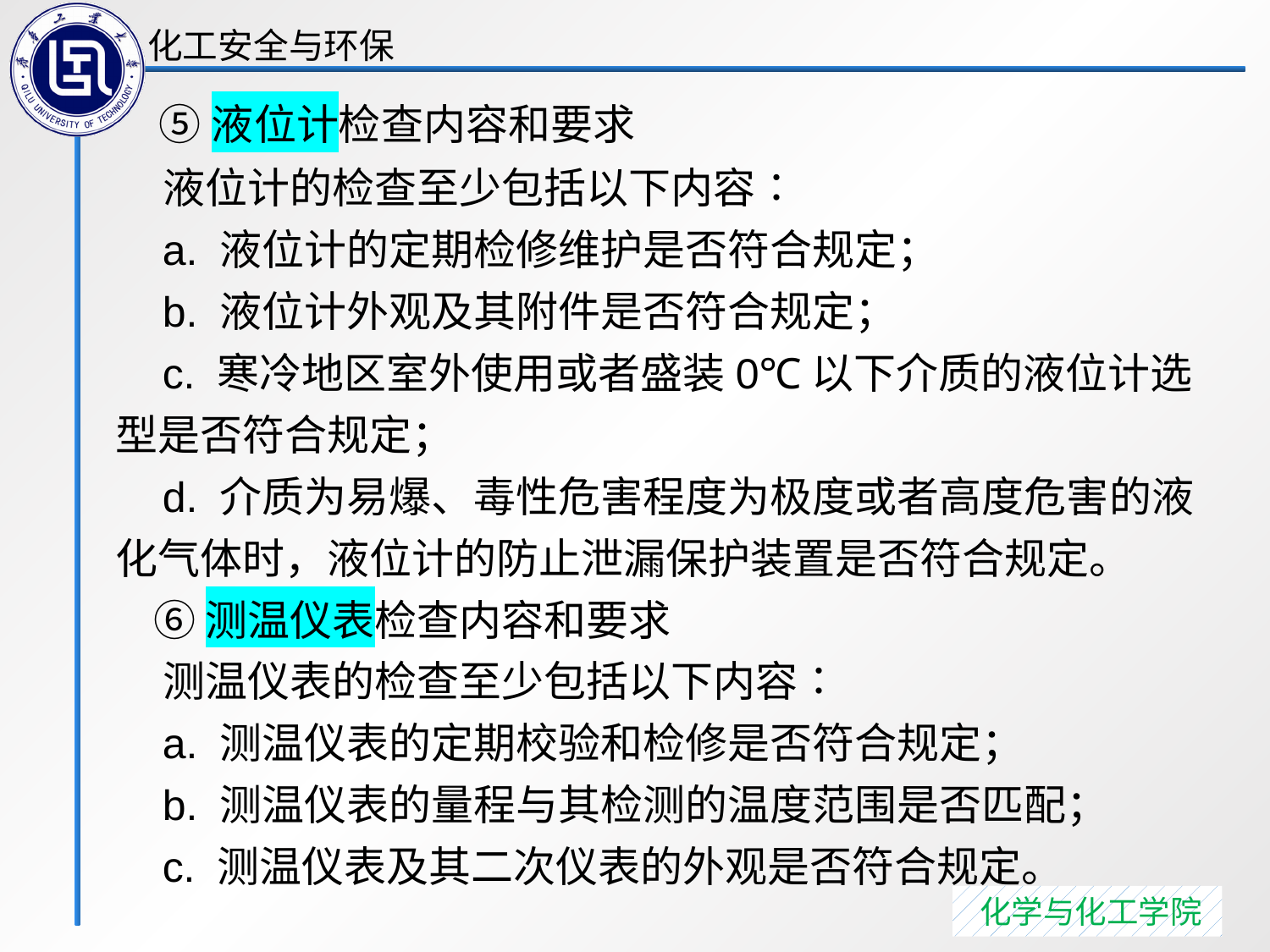

⑤液位计检查内容和要求
    液位计的检查至少包括以下内容∶
    a. 液位计的定期检修维护是否符合规定；
    b. 液位计外观及其附件是否符合规定；
    c. 寒冷地区室外使用或者盛装0℃以下介质的液位计选型是否符合规定；
    d. 介质为易爆、毒性危害程度为极度或者高度危害的液化气体时，液位计的防止泄漏保护装置是否符合规定。
    ⑥测温仪表检查内容和要求
    测温仪表的检查至少包括以下内容∶
    a. 测温仪表的定期校验和检修是否符合规定；
    b. 测温仪表的量程与其检测的温度范围是否匹配；
    c. 测温仪表及其二次仪表的外观是否符合规定。